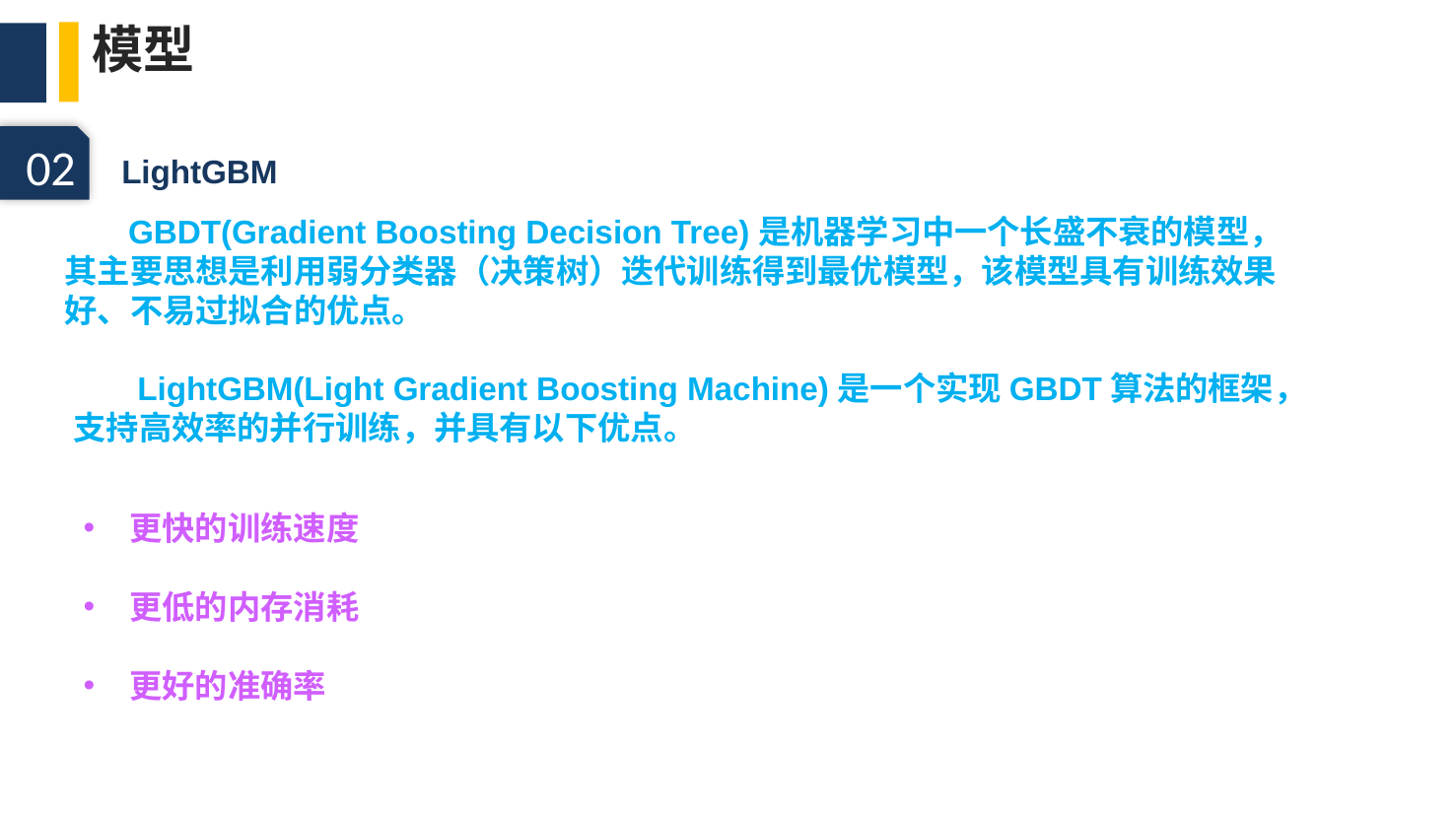

模型

02
LightGBM
       GBDT(Gradient Boosting Decision Tree)是机器学习中一个长盛不衰的模型，其主要思想是利用弱分类器（决策树）迭代训练得到最优模型，该模型具有训练效果好、不易过拟合的优点。
       LightGBM(Light Gradient Boosting Machine)是一个实现GBDT算法的框架，支持高效率的并行训练，并具有以下优点。
更快的训练速度

更低的内存消耗

更好的准确率